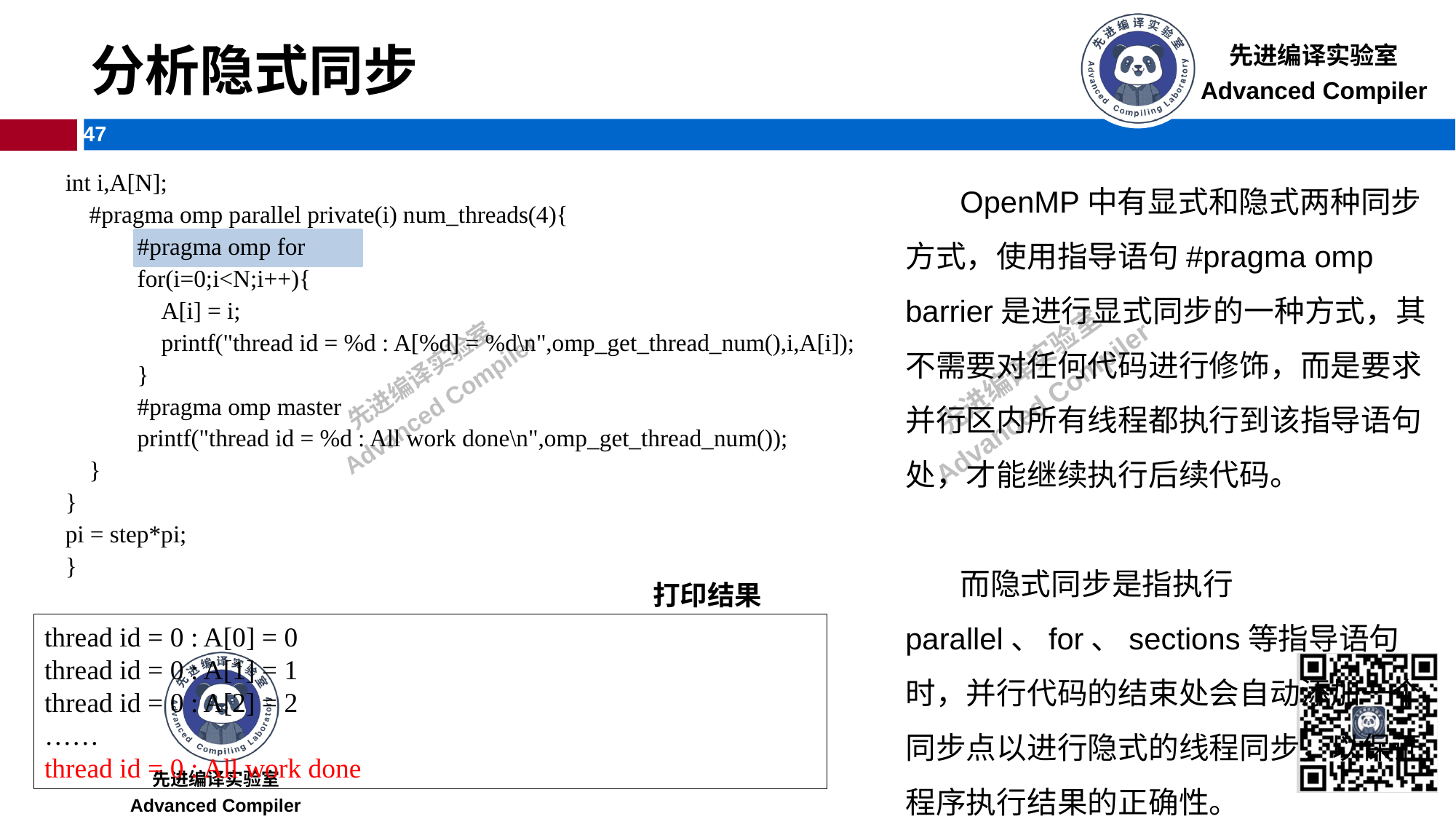

# 分析隐式同步
int i,A[N];
    #pragma omp parallel private(i) num_threads(4){
            #pragma omp for
            for(i=0;i<N;i++){
                A[i] = i;
                printf("thread id = %d : A[%d] = %d\n",omp_get_thread_num(),i,A[i]);
            }
            #pragma omp master
            printf("thread id = %d : All work done\n",omp_get_thread_num());
    }
}
pi = step*pi;
}
OpenMP中有显式和隐式两种同步方式，使用指导语句#pragma omp barrier是进行显式同步的一种方式，其不需要对任何代码进行修饰，而是要求并行区内所有线程都执行到该指导语句处，才能继续执行后续代码。

而隐式同步是指执行parallel、for、sections等指导语句时，并行代码的结束处会自动添加一个同步点以进行隐式的线程同步，以保证程序执行结果的正确性。

打印结果
thread id = 0 : A[0] = 0
thread id = 0 : A[1] = 1
thread id = 0 : A[2] = 2
……
thread id = 0 : All work done